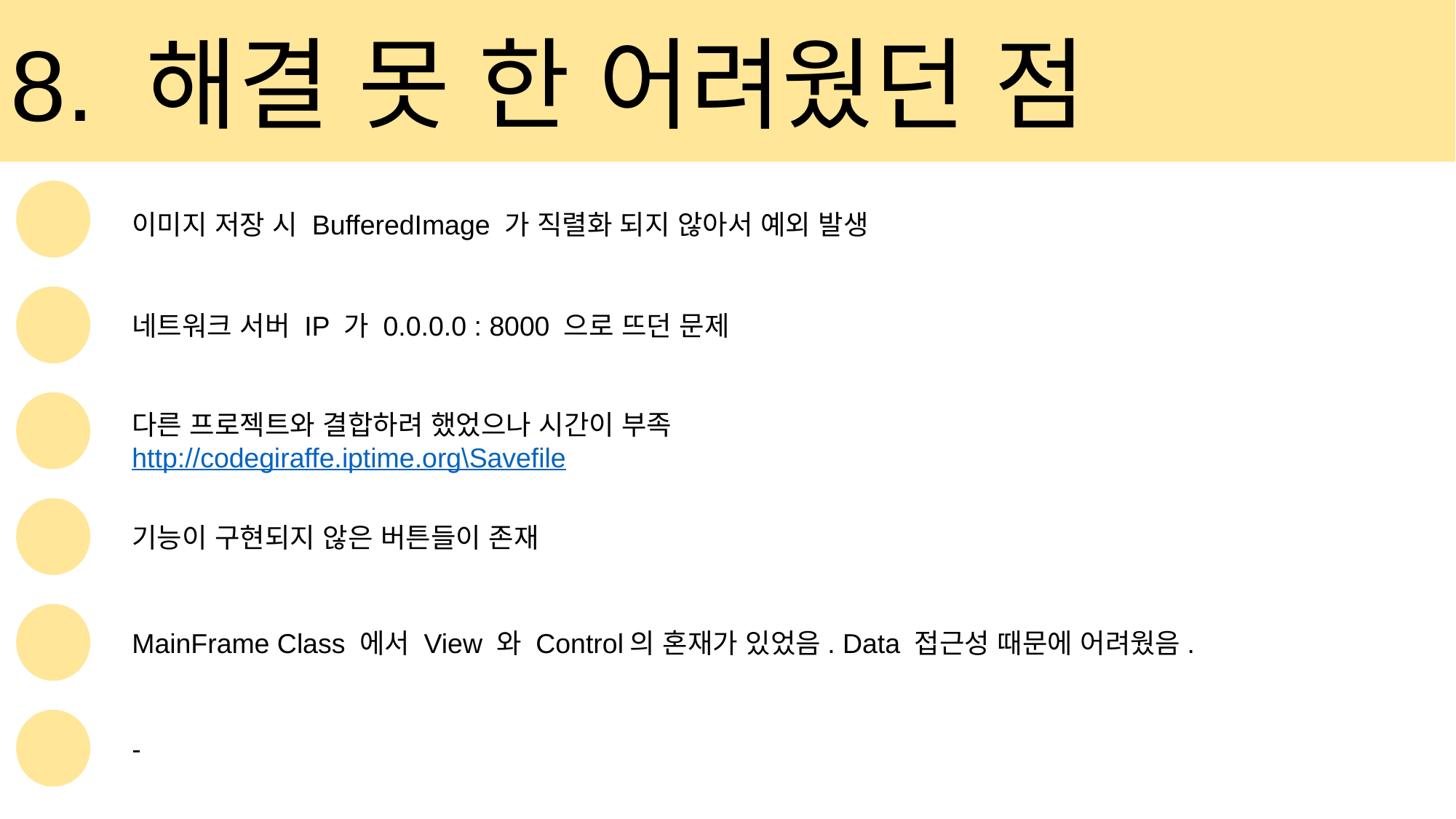

8. 해결 못 한 어려웠던 점

이미지 저장 시 BufferedImage 가 직렬화 되지 않아서 예외 발생

네트워크 서버 IP 가 0.0.0.0 : 8000 으로 뜨던 문제

다른 프로젝트와 결합하려 했었으나 시간이 부족
http://codegiraffe.iptime.org\Savefile

기능이 구현되지 않은 버튼들이 존재

MainFrame Class 에서 View 와 Control의 혼재가 있었음. Data 접근성 때문에 어려웠음.

-